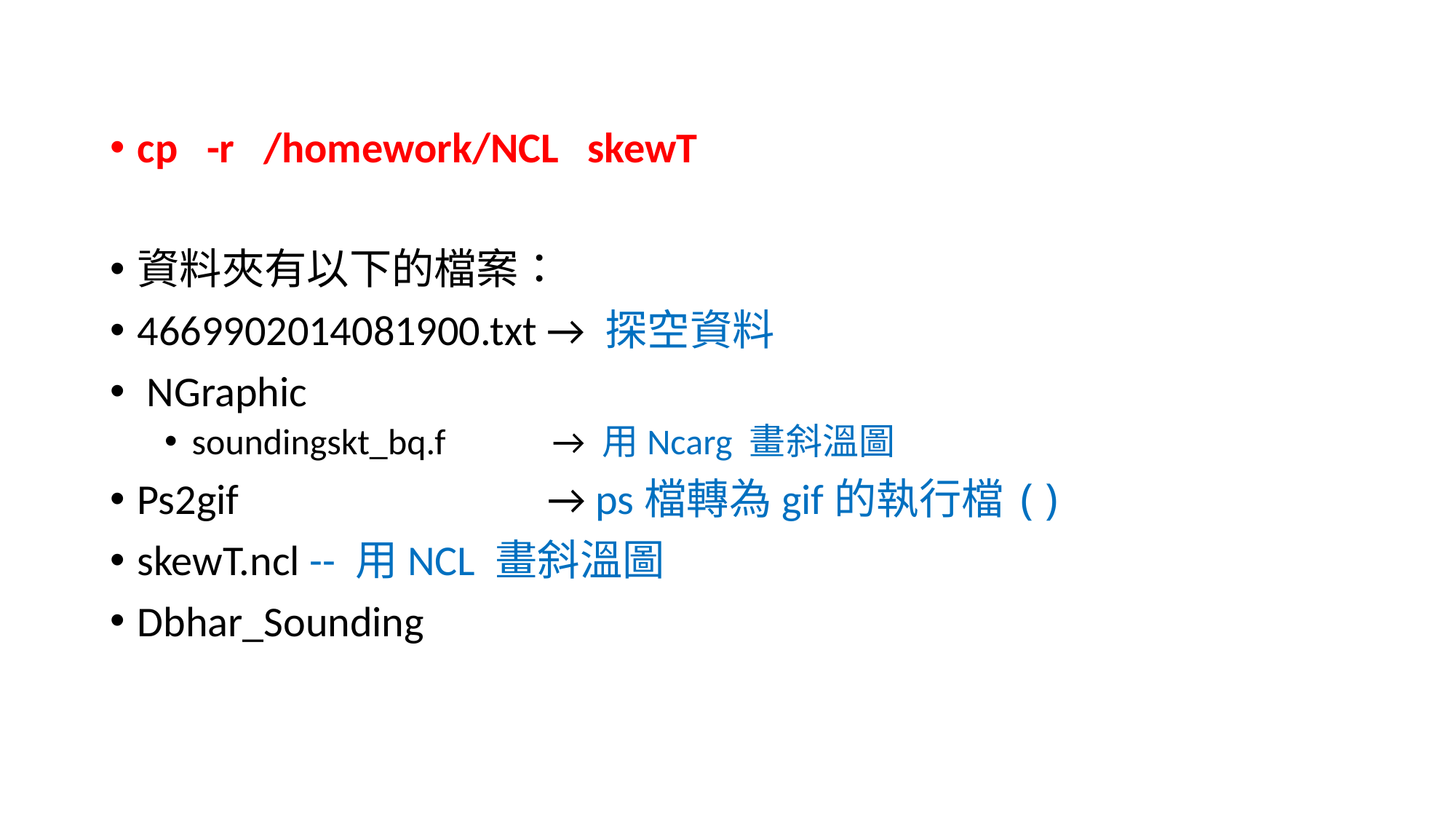

cp   -r   /homework/NCL   skewT

資料夾有以下的檔案：
4669902014081900.txt → 探空資料
 NGraphic
soundingskt_bq.f             → 用Ncarg 畫斜溫圖
Ps2gif                                → ps檔轉為gif的執行檔()
skewT.ncl -- 用NCL 畫斜溫圖
Dbhar_Sounding